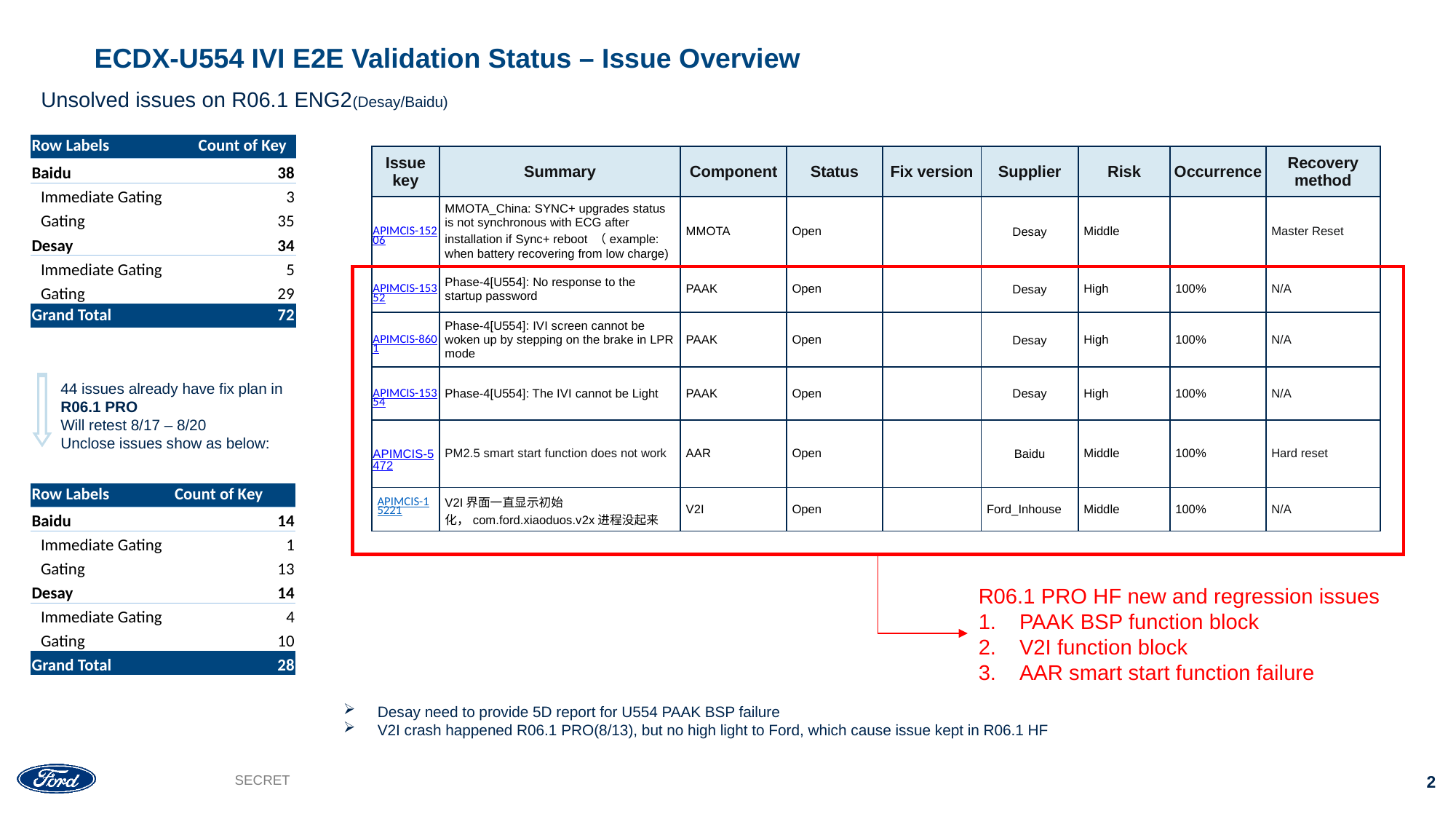

ECDX-U554 IVI E2E Validation Status – Issue Overview
Unsolved issues on R06.1 ENG2(Desay/Baidu)
| Row Labels | Count of Key |
| --- | --- |
| Baidu | 38 |
| Immediate Gating | 3 |
| Gating | 35 |
| Desay | 34 |
| Immediate Gating | 5 |
| Gating | 29 |
| Grand Total | 72 |
| Issue key | Summary | Component | Status | Fix version | Supplier | Risk | Occurrence | Recovery method |
| --- | --- | --- | --- | --- | --- | --- | --- | --- |
| APIMCIS-15206 | MMOTA\_China: SYNC+ upgrades status is not synchronous with ECG after installation if Sync+ reboot （example: when battery recovering from low charge) | MMOTA | Open |  | Desay | Middle |  | Master Reset |
| APIMCIS-15352 | Phase-4[U554]: No response to the startup password | PAAK | Open |  | Desay | High | 100% | N/A |
| APIMCIS-8601 | Phase-4[U554]: IVI screen cannot be woken up by stepping on the brake in LPR mode | PAAK | Open |  | Desay | High | 100% | N/A |
| APIMCIS-15354 | Phase-4[U554]: The IVI cannot be Light | PAAK | Open |  | Desay | High | 100% | N/A |
| APIMCIS-5472 | PM2.5 smart start function does not work | AAR | Open |  | Baidu | Middle | 100% | Hard reset |
| APIMCIS-15221 | V2I界面一直显示初始化，com.ford.xiaoduos.v2x进程没起来 | V2I | Open |  | Ford\_Inhouse | Middle | 100% | N/A |

44 issues already have fix plan in R06.1 PRO
Will retest 8/17 – 8/20
Unclose issues show as below:

| Row Labels | Count of Key |
| --- | --- |
| Baidu | 14 |
| Immediate Gating | 1 |
| Gating | 13 |
| Desay | 14 |
| Immediate Gating | 4 |
| Gating | 10 |
| Grand Total | 28 |
R06.1 PRO HF new and regression issues
PAAK BSP function block
V2I function block
AAR smart start function failure
Desay need to provide 5D report for U554 PAAK BSP failure
V2I crash happened R06.1 PRO(8/13), but no high light to Ford, which cause issue kept in R06.1 HF